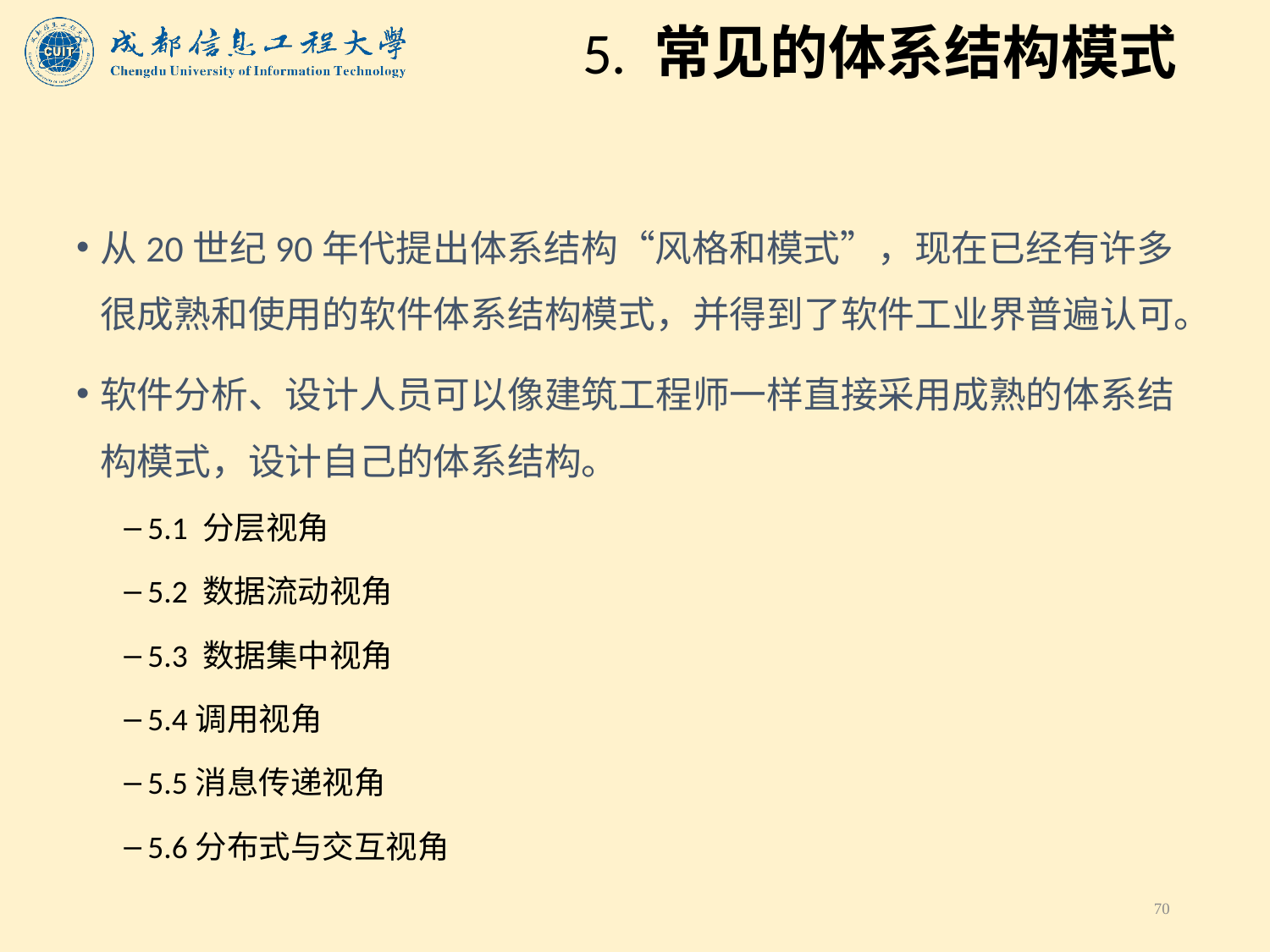

# 5. 常见的体系结构模式
从20世纪90年代提出体系结构“风格和模式”，现在已经有许多很成熟和使用的软件体系结构模式，并得到了软件工业界普遍认可。
软件分析、设计人员可以像建筑工程师一样直接采用成熟的体系结构模式，设计自己的体系结构。
5.1 分层视角
5.2 数据流动视角
5.3 数据集中视角
5.4调用视角
5.5消息传递视角
5.6分布式与交互视角
70